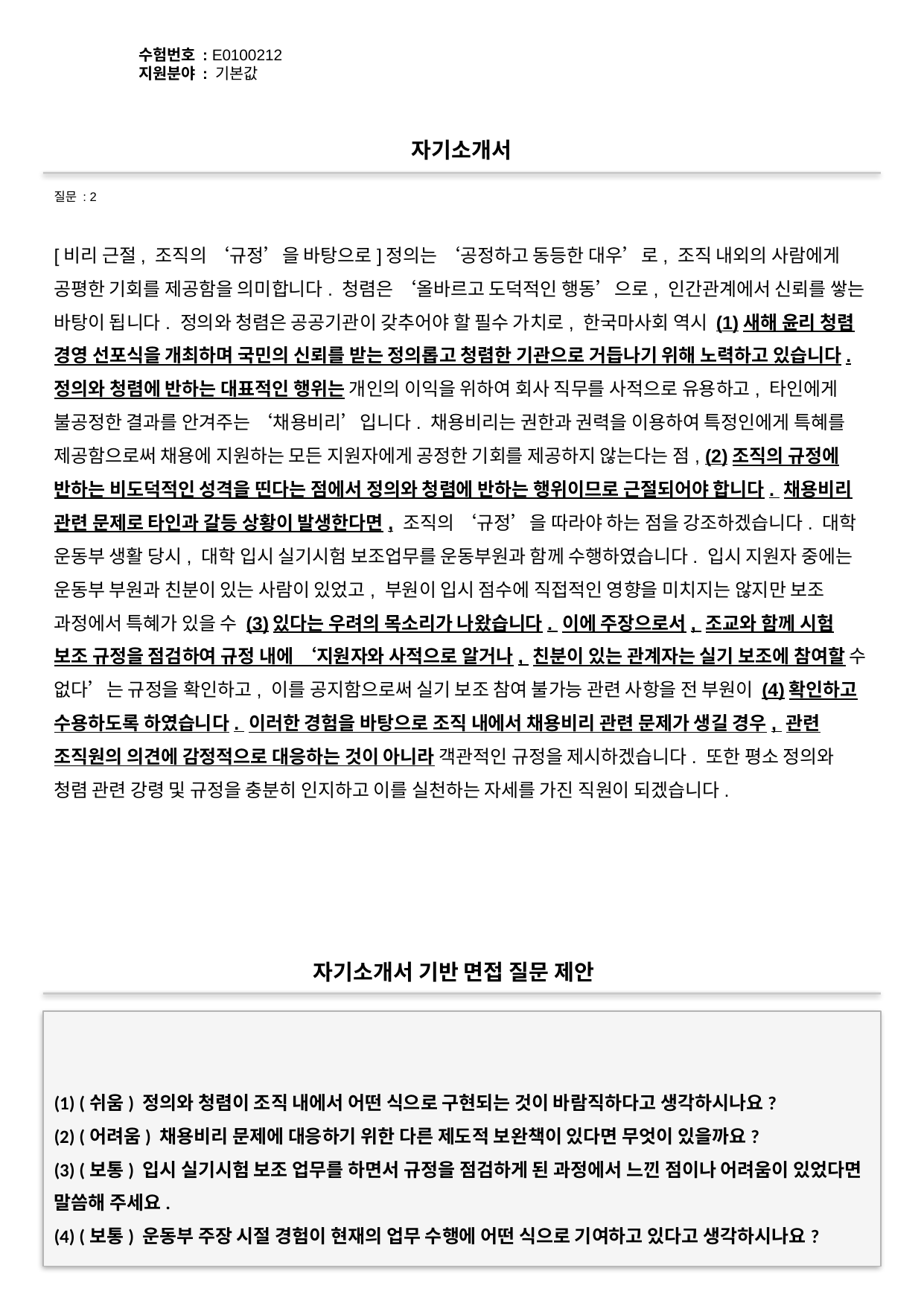

수험번호 : E0100212
지원분야 : 기본값
#

자기소개서

질문 : 2

[비리 근절, 조직의 ‘규정’을 바탕으로]정의는 ‘공정하고 동등한 대우’로, 조직 내외의 사람에게 공평한 기회를 제공함을 의미합니다. 청렴은 ‘올바르고 도덕적인 행동’으로, 인간관계에서 신뢰를 쌓는 바탕이 됩니다. 정의와 청렴은 공공기관이 갖추어야 할 필수 가치로, 한국마사회 역시 (1)새해 윤리 청렴 경영 선포식을 개최하며 국민의 신뢰를 받는 정의롭고 청렴한 기관으로 거듭나기 위해 노력하고 있습니다.정의와 청렴에 반하는 대표적인 행위는 개인의 이익을 위하여 회사 직무를 사적으로 유용하고, 타인에게 불공정한 결과를 안겨주는 ‘채용비리’입니다. 채용비리는 권한과 권력을 이용하여 특정인에게 특혜를 제공함으로써 채용에 지원하는 모든 지원자에게 공정한 기회를 제공하지 않는다는 점, (2)조직의 규정에 반하는 비도덕적인 성격을 띤다는 점에서 정의와 청렴에 반하는 행위이므로 근절되어야 합니다. 채용비리 관련 문제로 타인과 갈등 상황이 발생한다면, 조직의 ‘규정’을 따라야 하는 점을 강조하겠습니다. 대학 운동부 생활 당시, 대학 입시 실기시험 보조업무를 운동부원과 함께 수행하였습니다. 입시 지원자 중에는 운동부 부원과 친분이 있는 사람이 있었고, 부원이 입시 점수에 직접적인 영향을 미치지는 않지만 보조 과정에서 특혜가 있을 수 (3)있다는 우려의 목소리가 나왔습니다. 이에 주장으로서, 조교와 함께 시험 보조 규정을 점검하여 규정 내에 ‘지원자와 사적으로 알거나, 친분이 있는 관계자는 실기 보조에 참여할 수 없다’는 규정을 확인하고, 이를 공지함으로써 실기 보조 참여 불가능 관련 사항을 전 부원이 (4)확인하고 수용하도록 하였습니다. 이러한 경험을 바탕으로 조직 내에서 채용비리 관련 문제가 생길 경우, 관련 조직원의 의견에 감정적으로 대응하는 것이 아니라 객관적인 규정을 제시하겠습니다. 또한 평소 정의와 청렴 관련 강령 및 규정을 충분히 인지하고 이를 실천하는 자세를 가진 직원이 되겠습니다.

자기소개서 기반 면접 질문 제안

(1) (쉬움) 정의와 청렴이 조직 내에서 어떤 식으로 구현되는 것이 바람직하다고 생각하시나요?
(2) (어려움) 채용비리 문제에 대응하기 위한 다른 제도적 보완책이 있다면 무엇이 있을까요?
(3) (보통) 입시 실기시험 보조 업무를 하면서 규정을 점검하게 된 과정에서 느낀 점이나 어려움이 있었다면 말씀해 주세요.
(4) (보통) 운동부 주장 시절 경험이 현재의 업무 수행에 어떤 식으로 기여하고 있다고 생각하시나요?